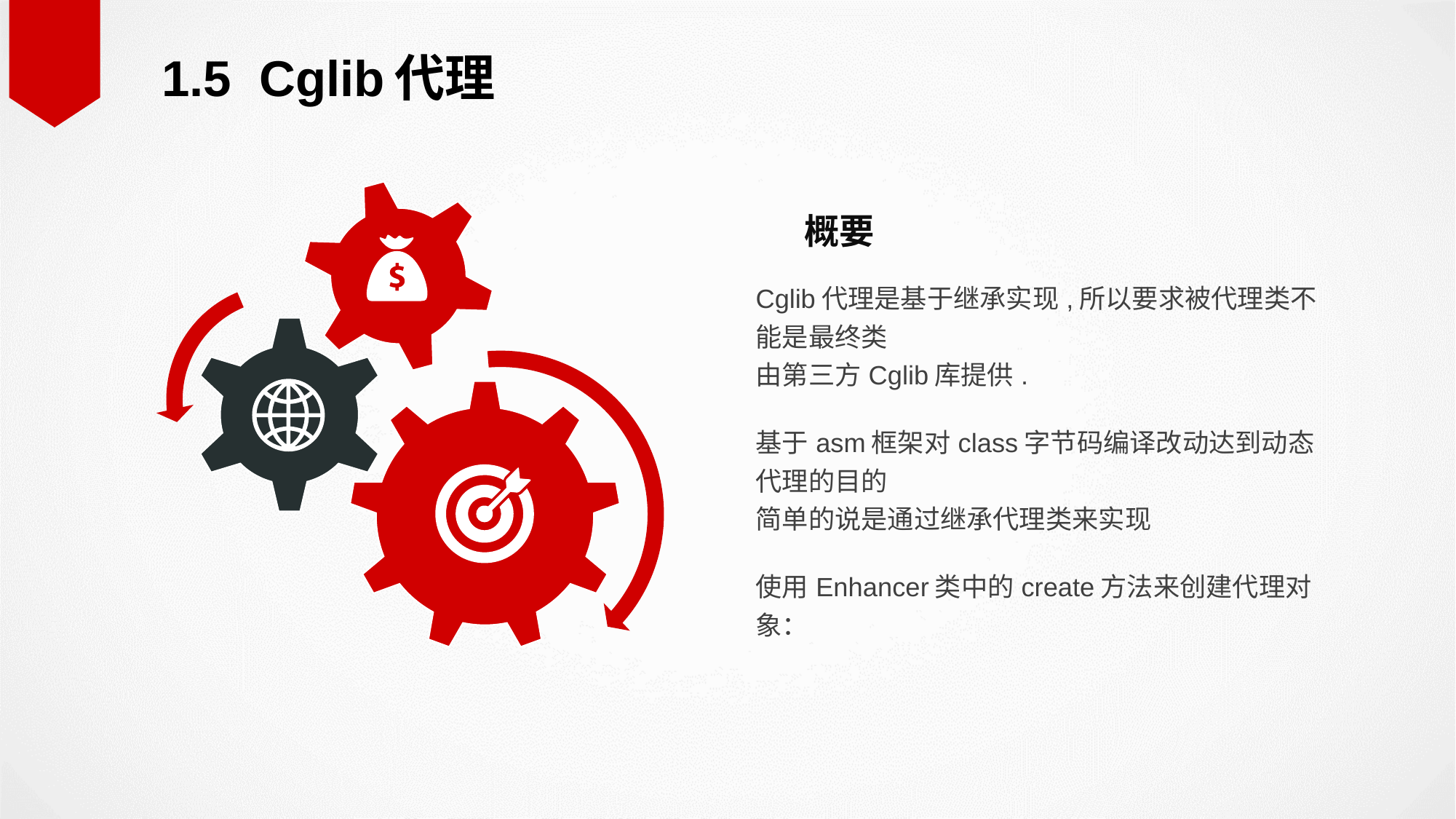

1.5  Cglib代理

     概要
Cglib代理是基于继承实现,所以要求被代理类不能是最终类
由第三方Cglib库提供.

基于asm框架对class字节码编译改动达到动态代理的目的
简单的说是通过继承代理类来实现

使用Enhancer类中的create方法来创建代理对象：